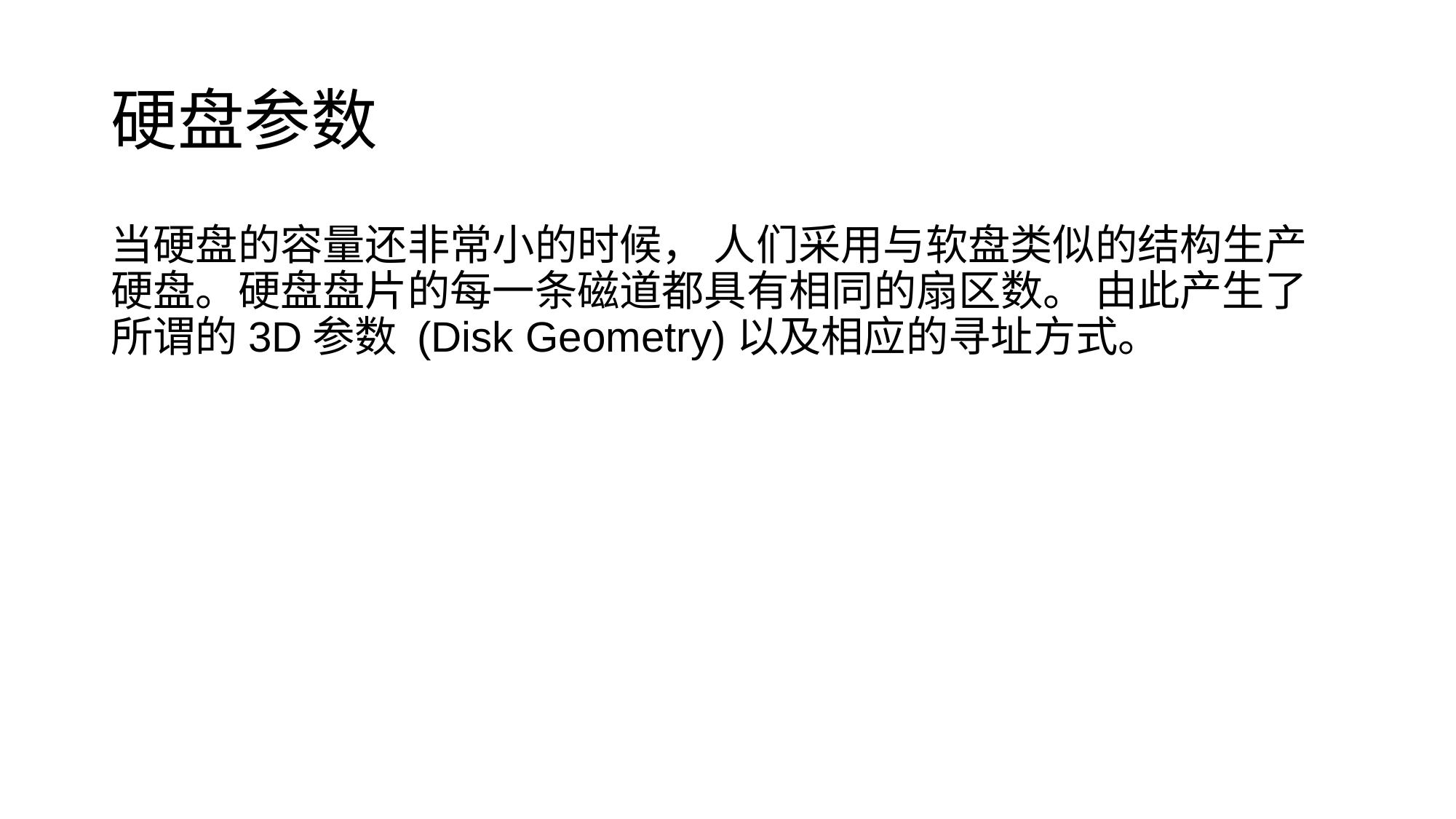

# 硬盘参数
当硬盘的容量还非常小的时候， 人们采用与软盘类似的结构生产硬盘。硬盘盘片的每一条磁道都具有相同的扇区数。 由此产生了所谓的3D参数 (Disk Geometry)以及相应的寻址方式。